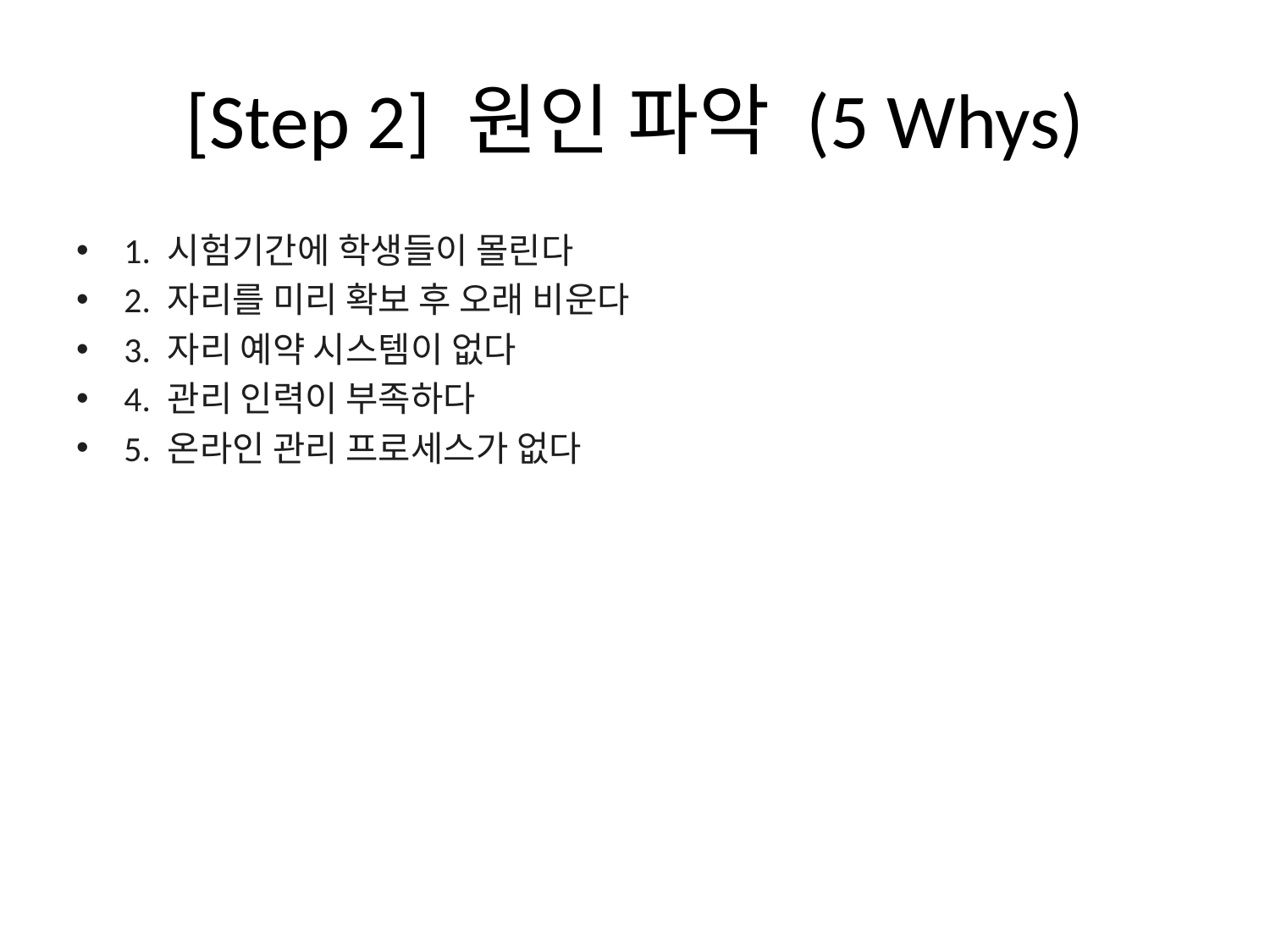

# [Step 2] 원인 파악 (5 Whys)
1. 시험기간에 학생들이 몰린다
2. 자리를 미리 확보 후 오래 비운다
3. 자리 예약 시스템이 없다
4. 관리 인력이 부족하다
5. 온라인 관리 프로세스가 없다